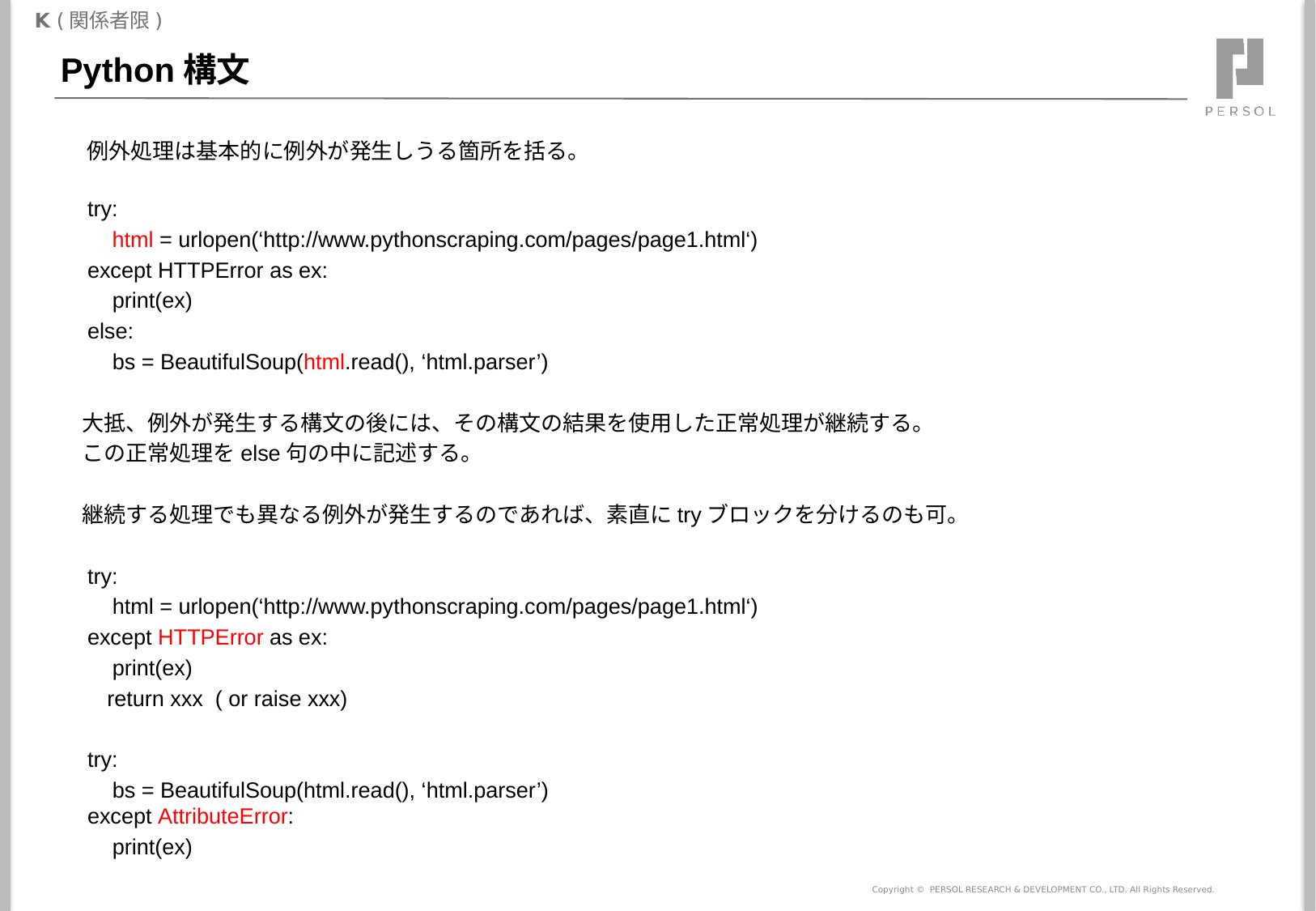

# Python構文
　例外処理は基本的に例外が発生しうる箇所を括る。
　try:
    　html = urlopen(‘http://www.pythonscraping.com/pages/page1.html‘)
　except HTTPError as ex:
   　 print(ex)
　else:
   　 bs = BeautifulSoup(html.read(), ‘html.parser’)

　大抵、例外が発生する構文の後には、その構文の結果を使用した正常処理が継続する。
　この正常処理をelse句の中に記述する。

　継続する処理でも異なる例外が発生するのであれば、素直にtryブロックを分けるのも可。

　try:
   　 html = urlopen(‘http://www.pythonscraping.com/pages/page1.html‘)
　except HTTPError as ex:
   　 print(ex)
　    return xxx  ( or raise xxx)

　try:
   　 bs = BeautifulSoup(html.read(), ‘html.parser’)
　except AttributeError:
   　 print(ex)